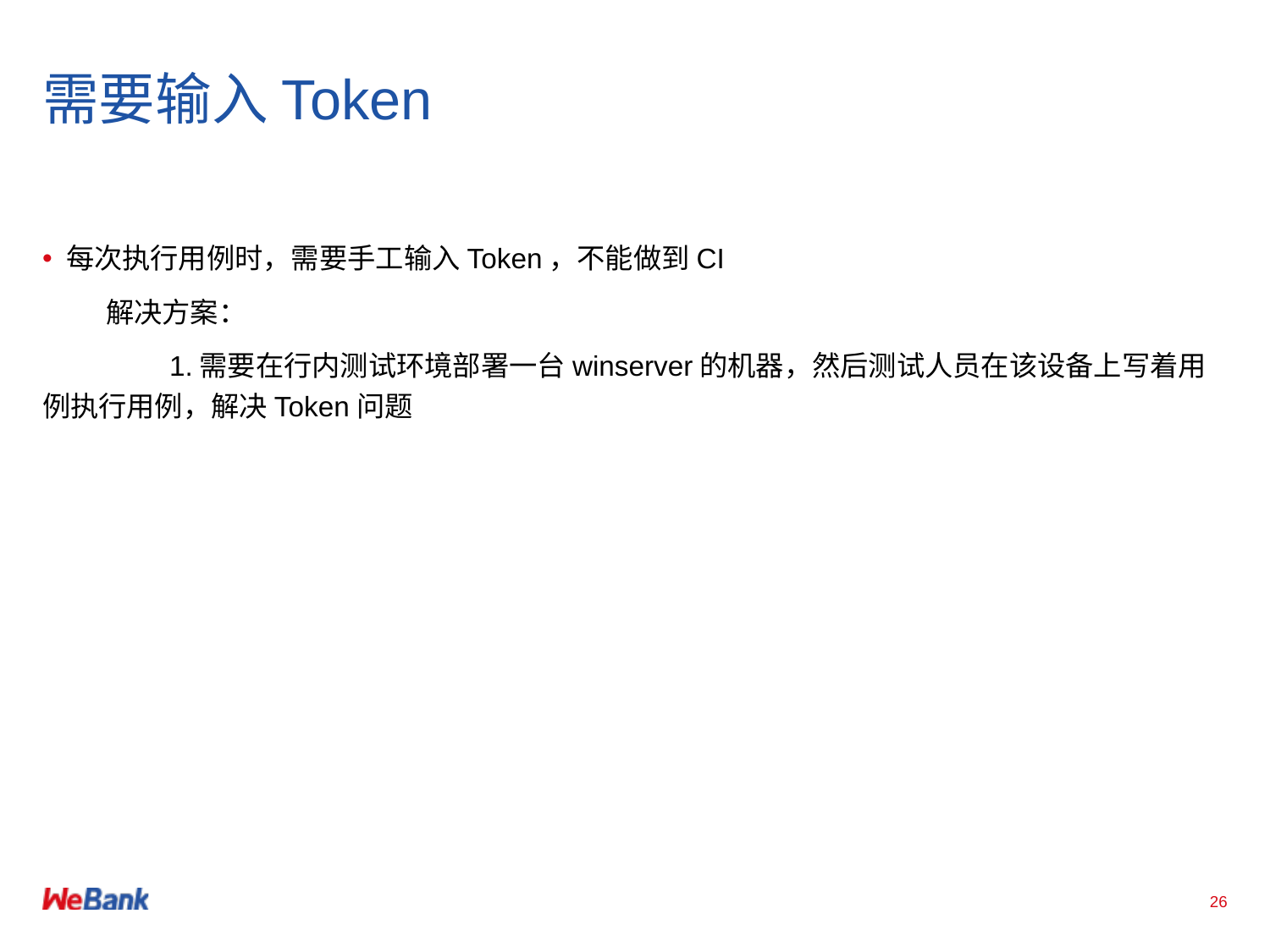

# 需要输入Token
每次执行用例时，需要手工输入Token，不能做到CI
         解决方案：
	1.需要在行内测试环境部署一台winserver的机器，然后测试人员在该设备上写着用例执行用例，解决Token问题
26